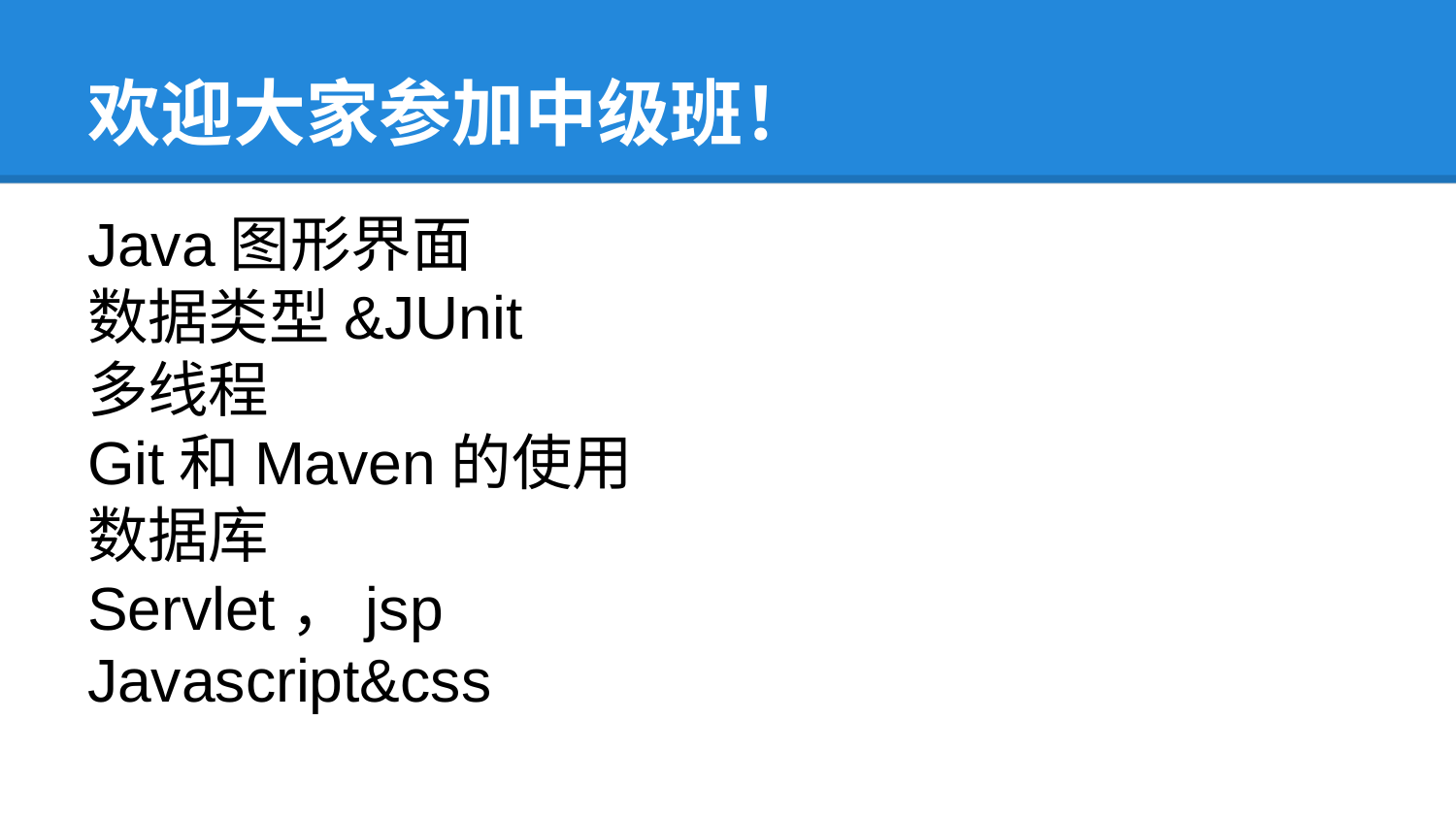

# 欢迎大家参加中级班！
Java图形界面
数据类型&JUnit
多线程
Git和Maven的使用
数据库
Servlet，jsp
Javascript&css